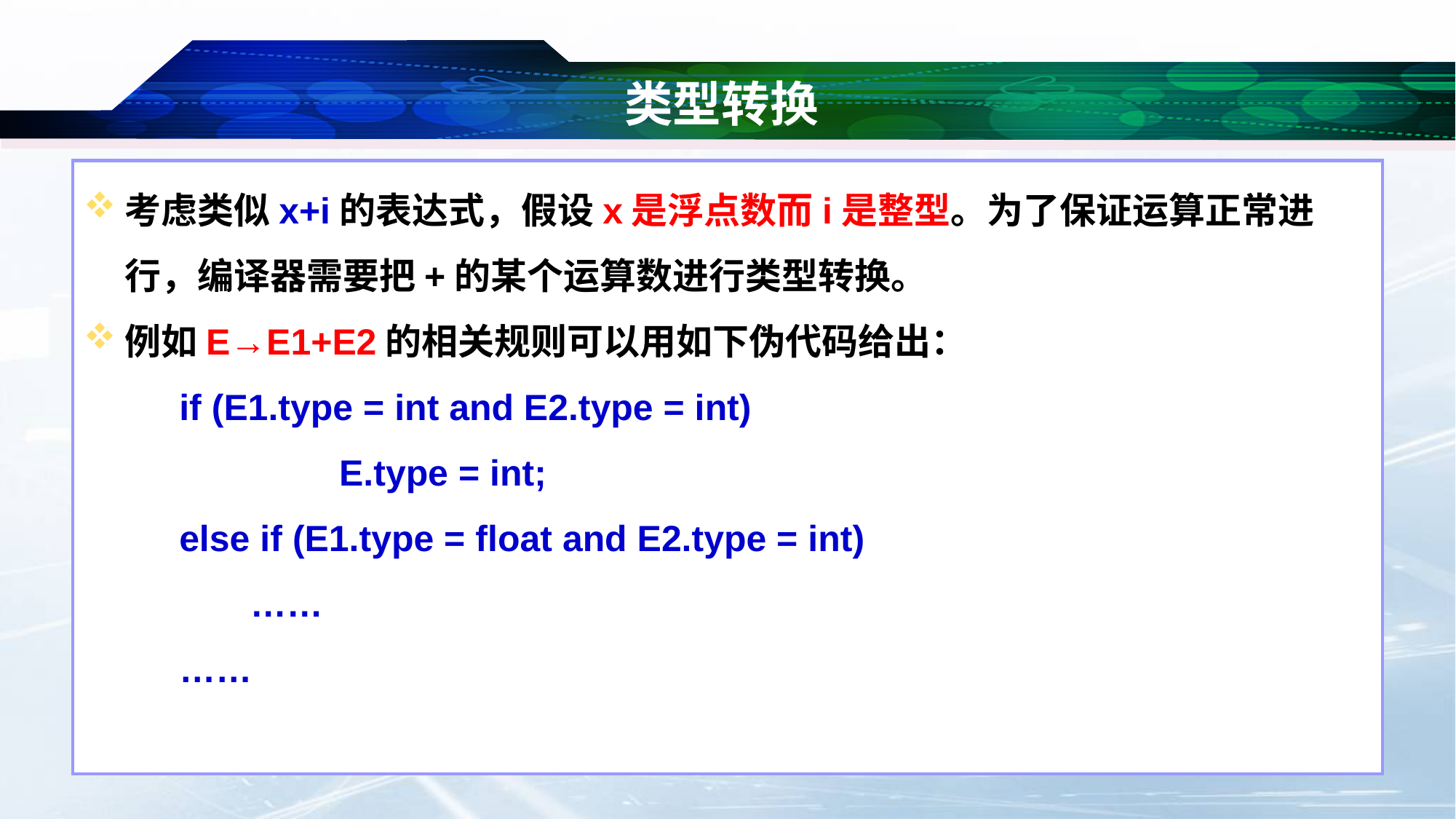

# 类型转换
考虑类似x+i的表达式，假设x是浮点数而i是整型。为了保证运算正常进行，编译器需要把+的某个运算数进行类型转换。
例如E→E1+E2的相关规则可以用如下伪代码给出：
if (E1.type = int and E2.type = int)
	     E.type = int;
else if (E1.type = float and E2.type = int)
       ……
……